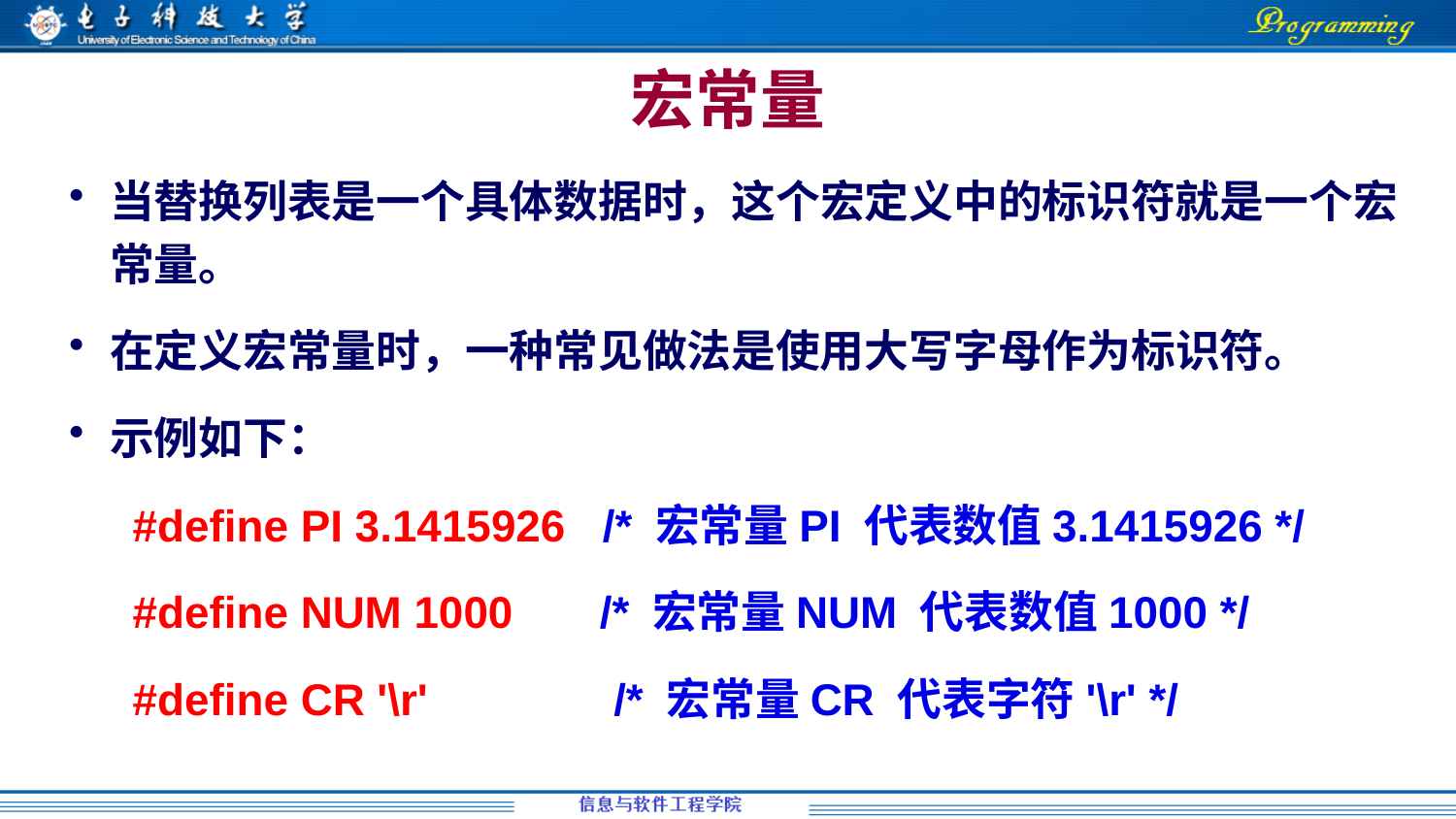

宏常量
当替换列表是一个具体数据时，这个宏定义中的标识符就是一个宏常量。
在定义宏常量时，一种常见做法是使用大写字母作为标识符。
示例如下：
#define PI 3.1415926   /* 宏常量PI 代表数值3.1415926 */
#define NUM 1000       /* 宏常量NUM 代表数值1000 */
#define CR '\r'               /* 宏常量CR 代表字符'\r' */